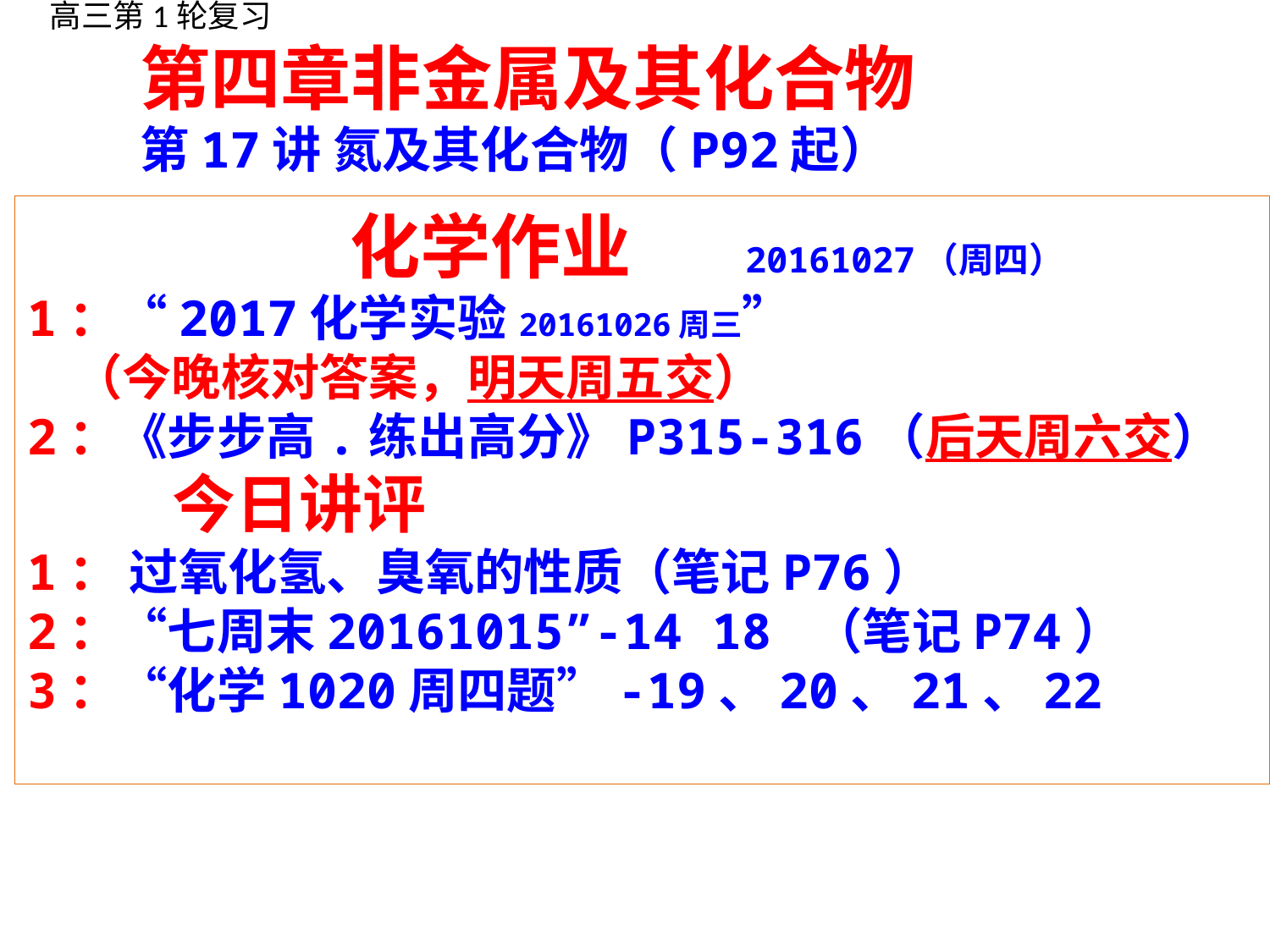

高三第1轮复习
       第四章非金属及其化合物
       第17讲 氮及其化合物（P92起）

                   化学作业      20161027（周四）
1：“2017化学实验20161026周三”
   （今晚核对答案，明天周五交）
2：《步步高.练出高分》P315-316（后天周六交）
         今日讲评
1： 过氧化氢、臭氧的性质（笔记P76）
2：“七周末20161015”-14 18 （笔记P74）
3：“化学1020周四题”-19、20、21、22